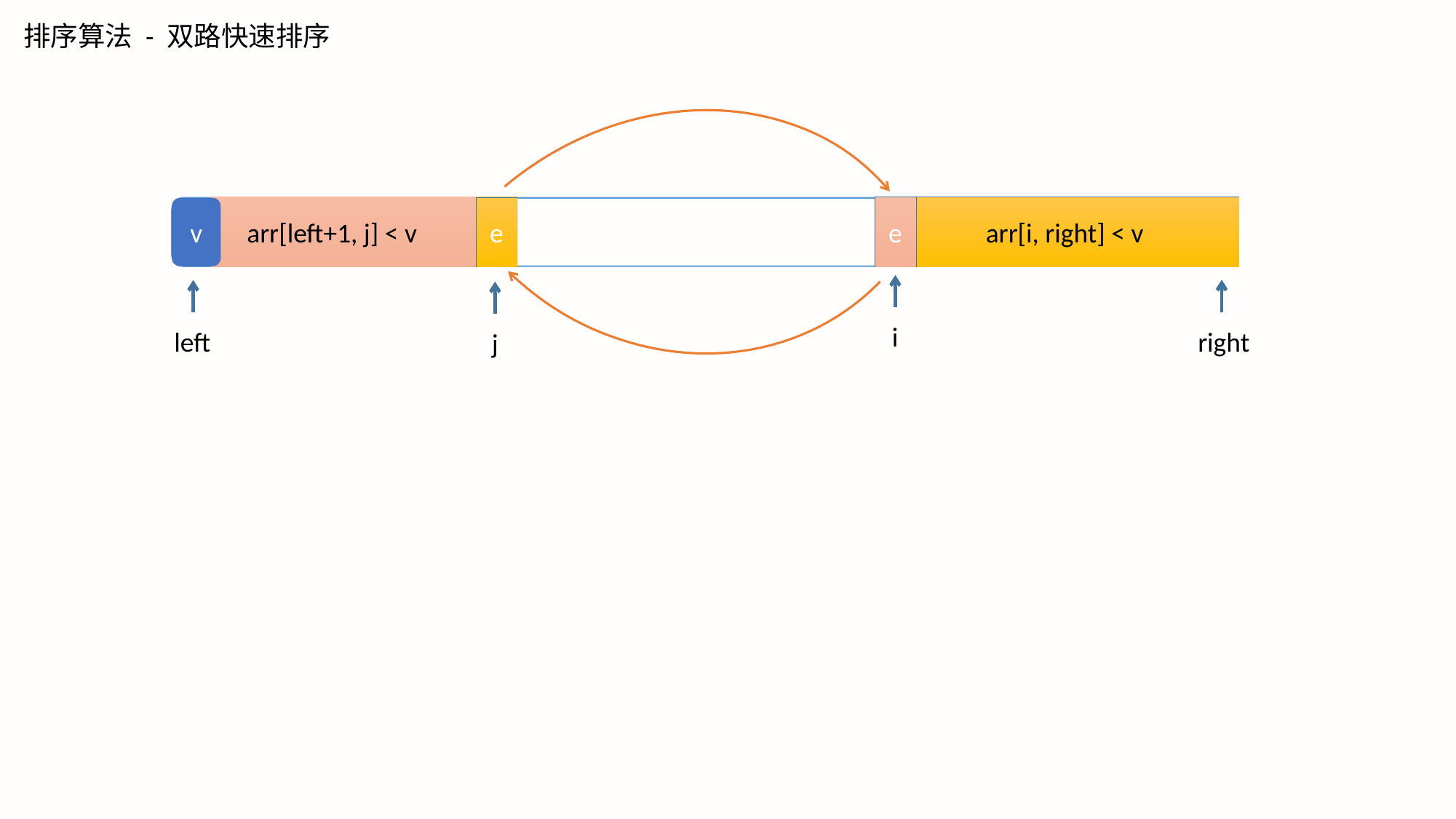

排序算法 - 双路快速排序

e

arr[i, right] < v
e

v
arr[left+1, j] < v
i
right
left
j